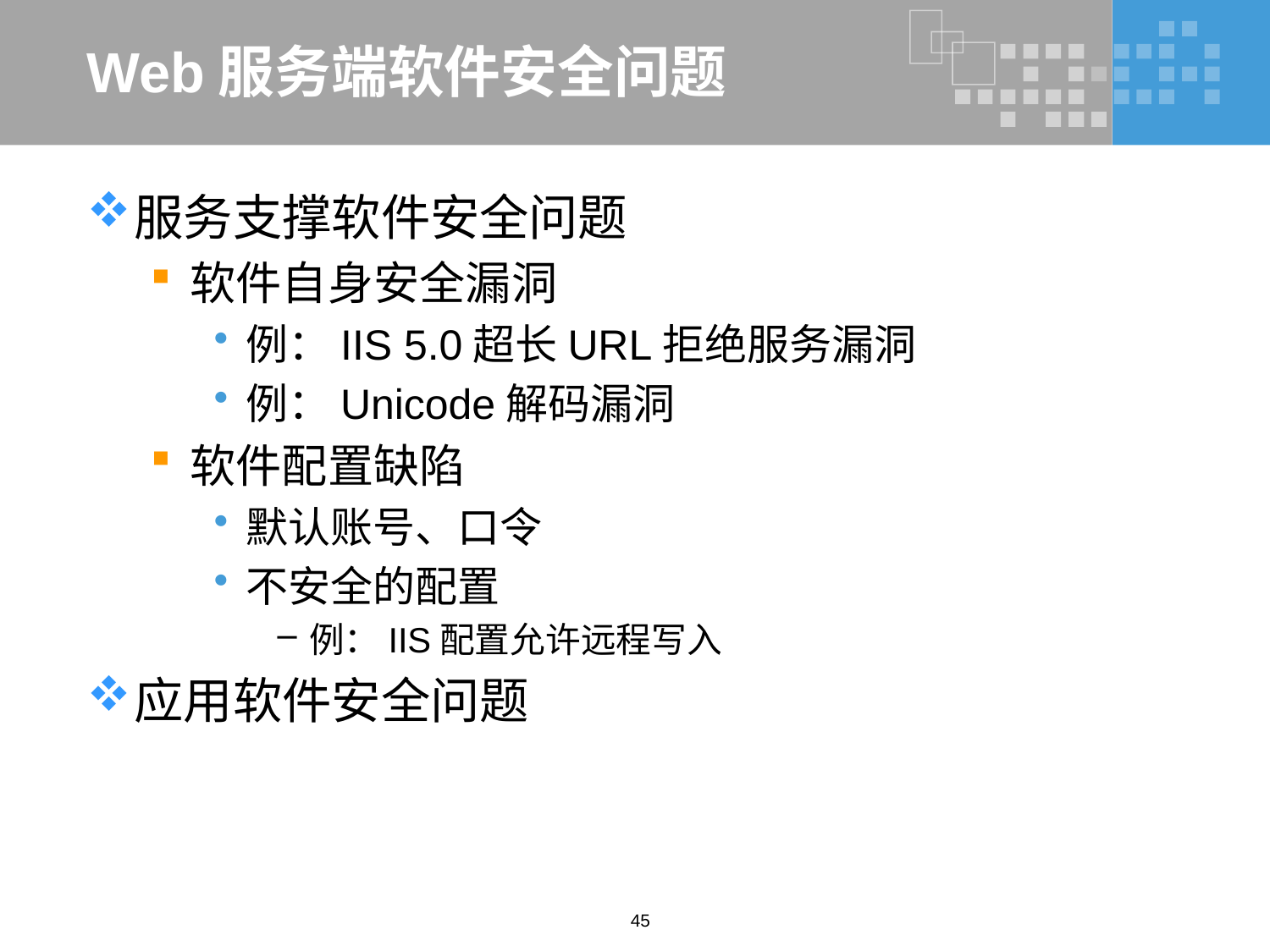

# Web服务端软件安全问题
服务支撑软件安全问题
软件自身安全漏洞
例：IIS 5.0超长URL拒绝服务漏洞
例：Unicode解码漏洞
软件配置缺陷
默认账号、口令
不安全的配置
例：IIS配置允许远程写入
应用软件安全问题

45